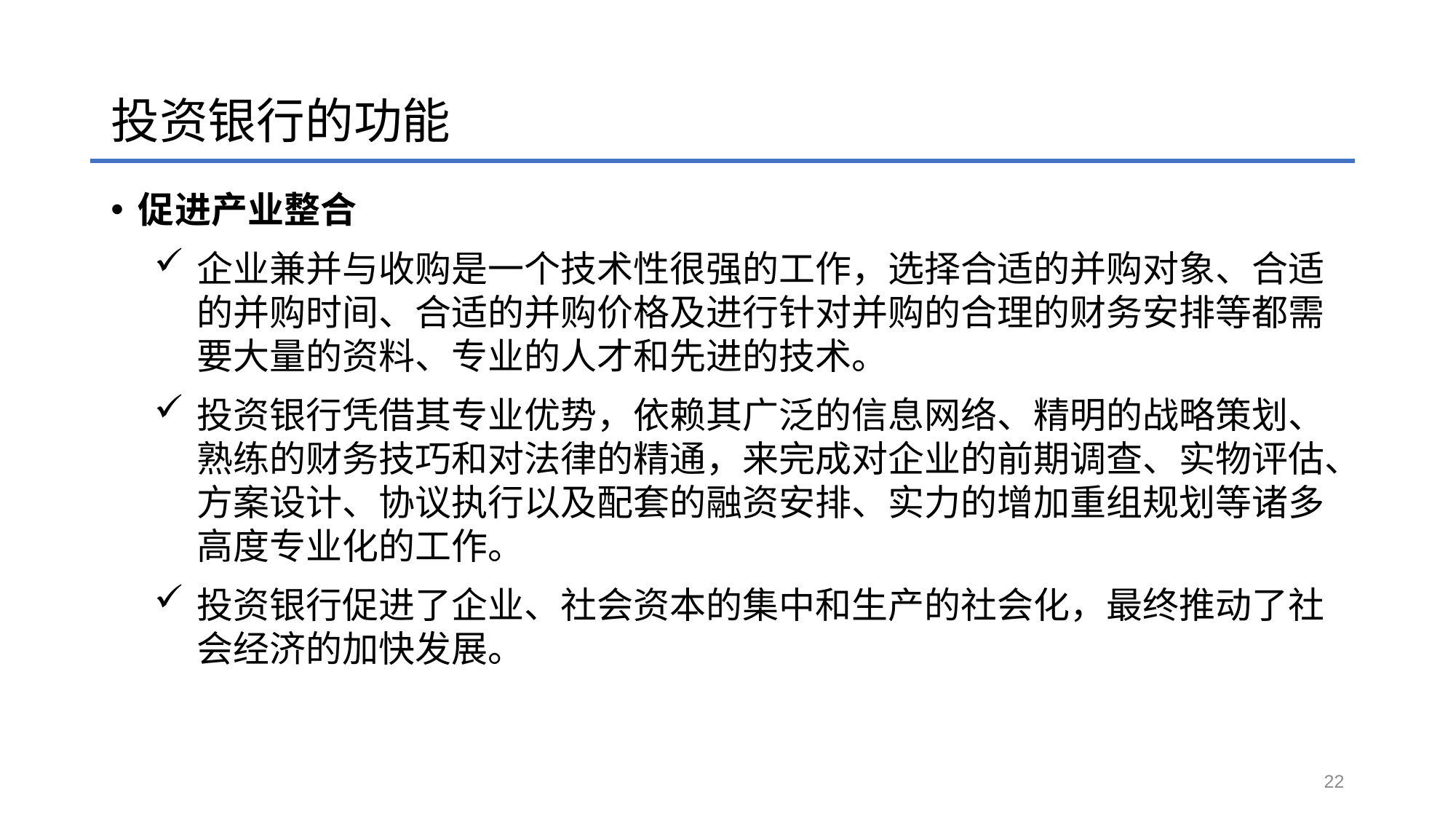

# 投资银行的功能
促进产业整合
企业兼并与收购是一个技术性很强的工作，选择合适的并购对象、合适的并购时间、合适的并购价格及进行针对并购的合理的财务安排等都需要大量的资料、专业的人才和先进的技术。
投资银行凭借其专业优势，依赖其广泛的信息网络、精明的战略策划、熟练的财务技巧和对法律的精通，来完成对企业的前期调查、实物评估、方案设计、协议执行以及配套的融资安排、实力的增加重组规划等诸多高度专业化的工作。
投资银行促进了企业、社会资本的集中和生产的社会化，最终推动了社会经济的加快发展。
22